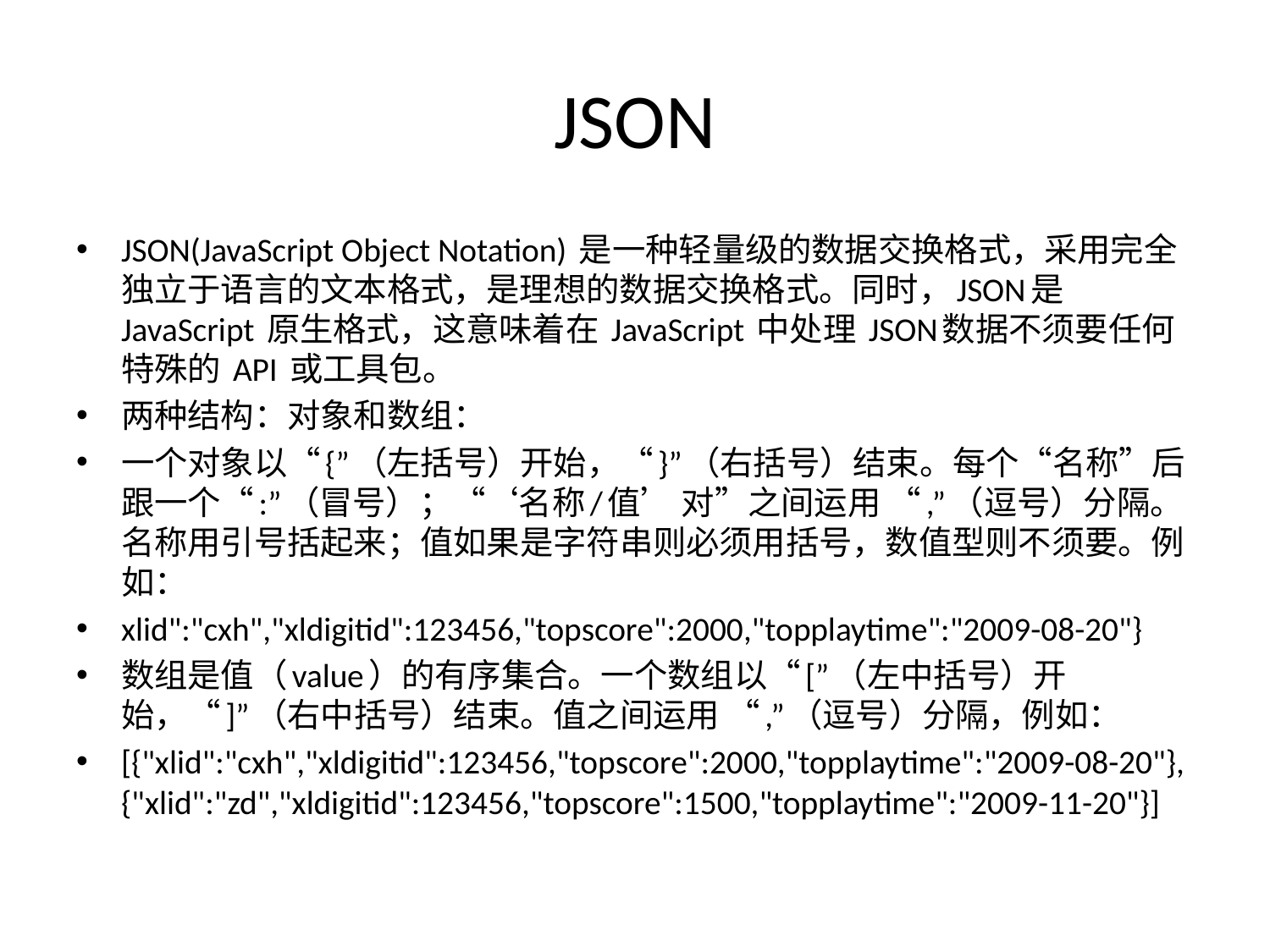

# JSON
JSON(JavaScript Object Notation) 是一种轻量级的数据交换格式，采用完全独立于语言的文本格式，是理想的数据交换格式。同时，JSON是 JavaScript 原生格式，这意味着在 JavaScript 中处理 JSON数据不须要任何特殊的 API 或工具包。
两种结构：对象和数组：
一个对象以“{”（左括号）开始，“}”（右括号）结束。每个“名称”后跟一个“:”（冒号）；“‘名称/值’ 对”之间运用 “,”（逗号）分隔。 名称用引号括起来；值如果是字符串则必须用括号，数值型则不须要。例如：
xlid":"cxh","xldigitid":123456,"topscore":2000,"topplaytime":"2009-08-20"}
数组是值（value）的有序集合。一个数组以“[”（左中括号）开始，“]”（右中括号）结束。值之间运用 “,”（逗号）分隔，例如：
[{"xlid":"cxh","xldigitid":123456,"topscore":2000,"topplaytime":"2009-08-20"},{"xlid":"zd","xldigitid":123456,"topscore":1500,"topplaytime":"2009-11-20"}]